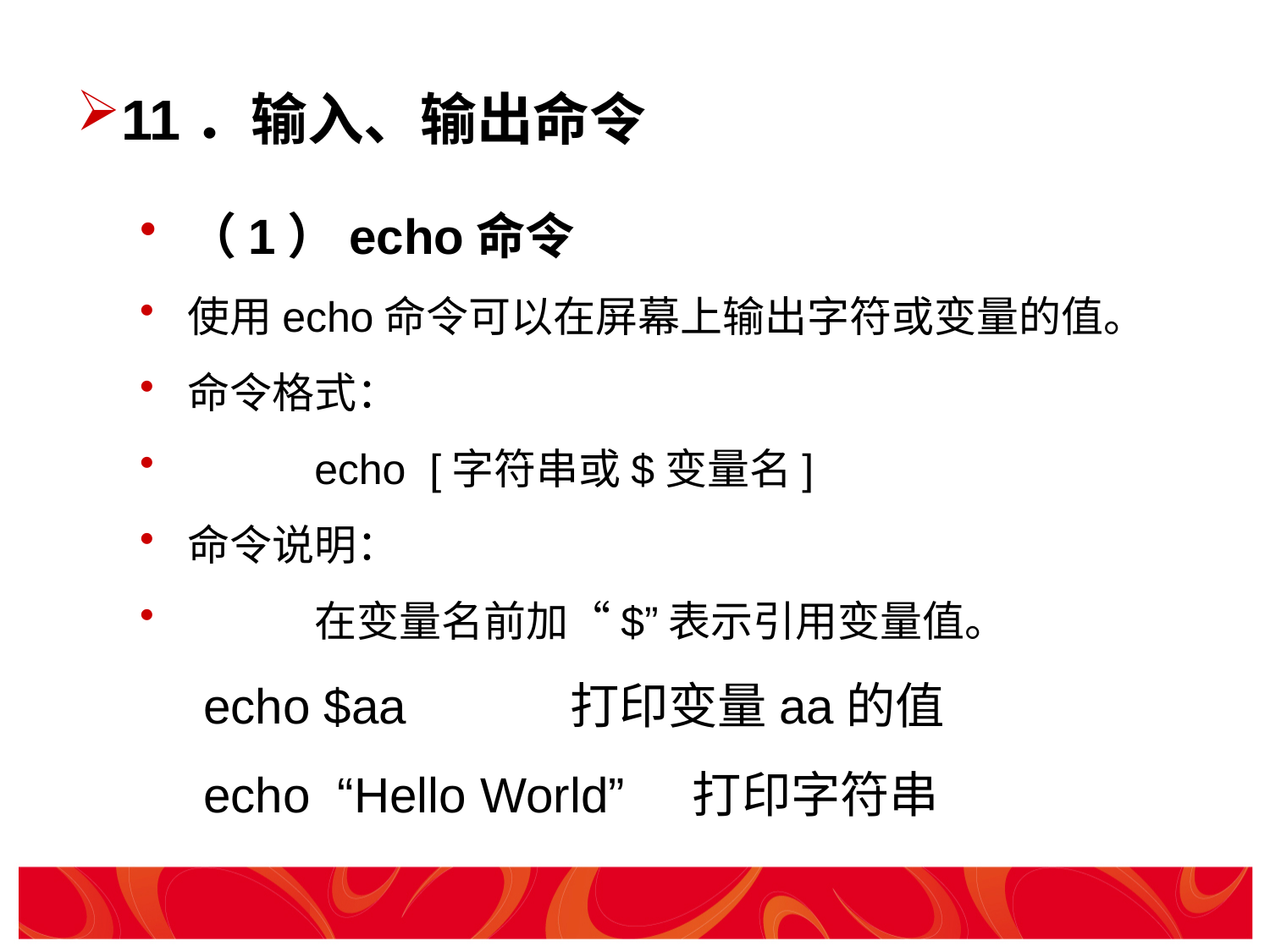

# 11．输入、输出命令
（1）echo命令
使用echo命令可以在屏幕上输出字符或变量的值。
命令格式：
	echo  [字符串或$变量名]
命令说明：
	在变量名前加“$”表示引用变量值。
echo $aa           打印变量aa的值
echo  “Hello World”    打印字符串